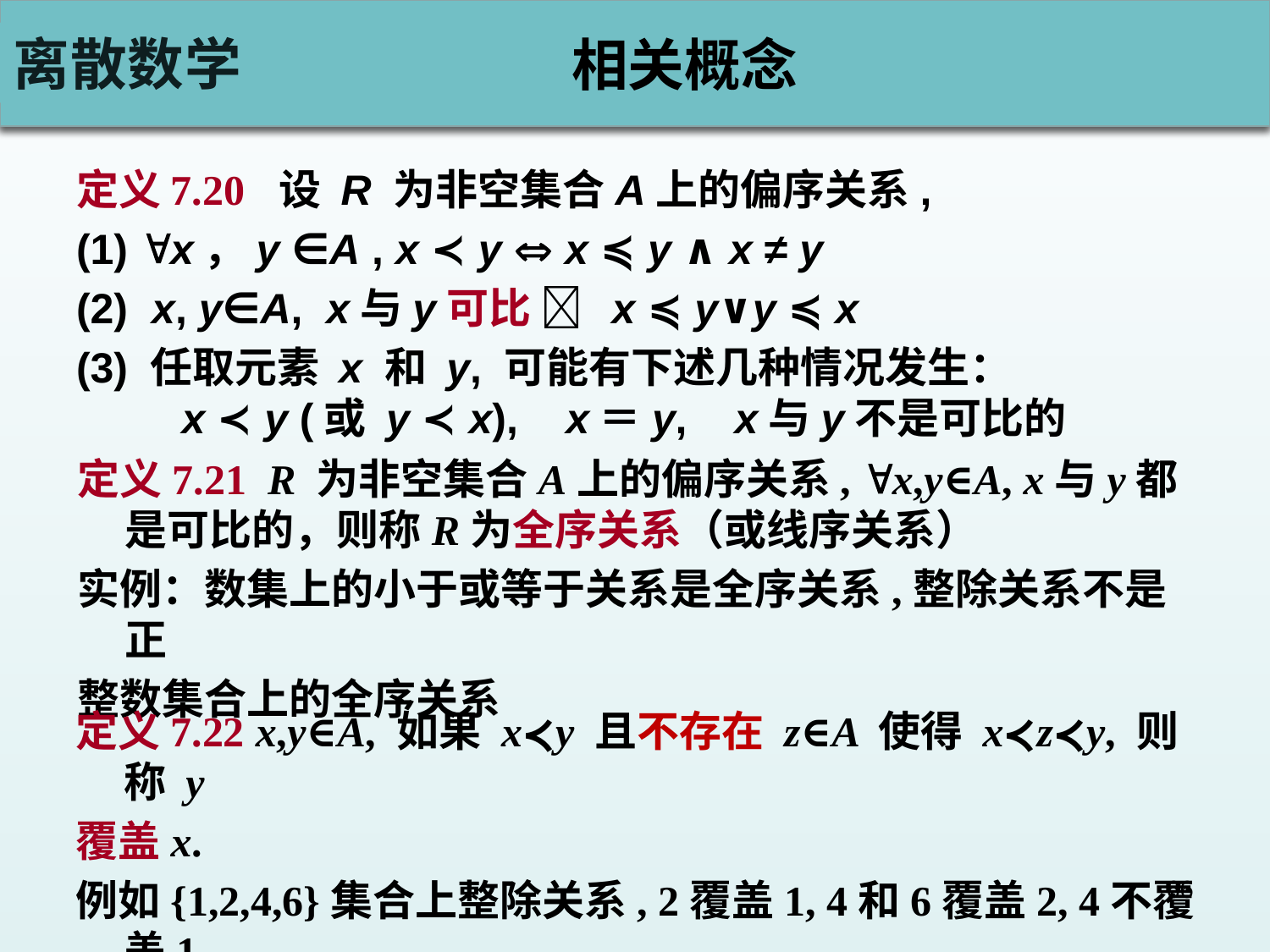

# 相关概念
定义7.20  设 R 为非空集合A上的偏序关系,
(1) ∀x，y ∈A , x ≺ y ⇔ x ≼ y ∧ x ≠ y
(2)  x, y∈A,  x与y可比 ⇔  x ≼ y∨y ≼ x
(3) 任取元素 x 和 y, 可能有下述几种情况发生：
     x ≺ y (或 y ≺ x),    x＝y,    x与y不是可比的
定义7.21  R 为非空集合A上的偏序关系, ∀x,y∈A, x与y都是可比的，则称R为全序关系（或线序关系）
实例：数集上的小于或等于关系是全序关系,整除关系不是正
整数集合上的全序关系

定义7.22 x,y∈A, 如果 x≺y 且不存在 z∈A 使得 x≺z≺y, 则称 y
覆盖x.
例如{1,2,4,6}集合上整除关系, 2覆盖1, 4和6覆盖2, 4不覆盖1.
66